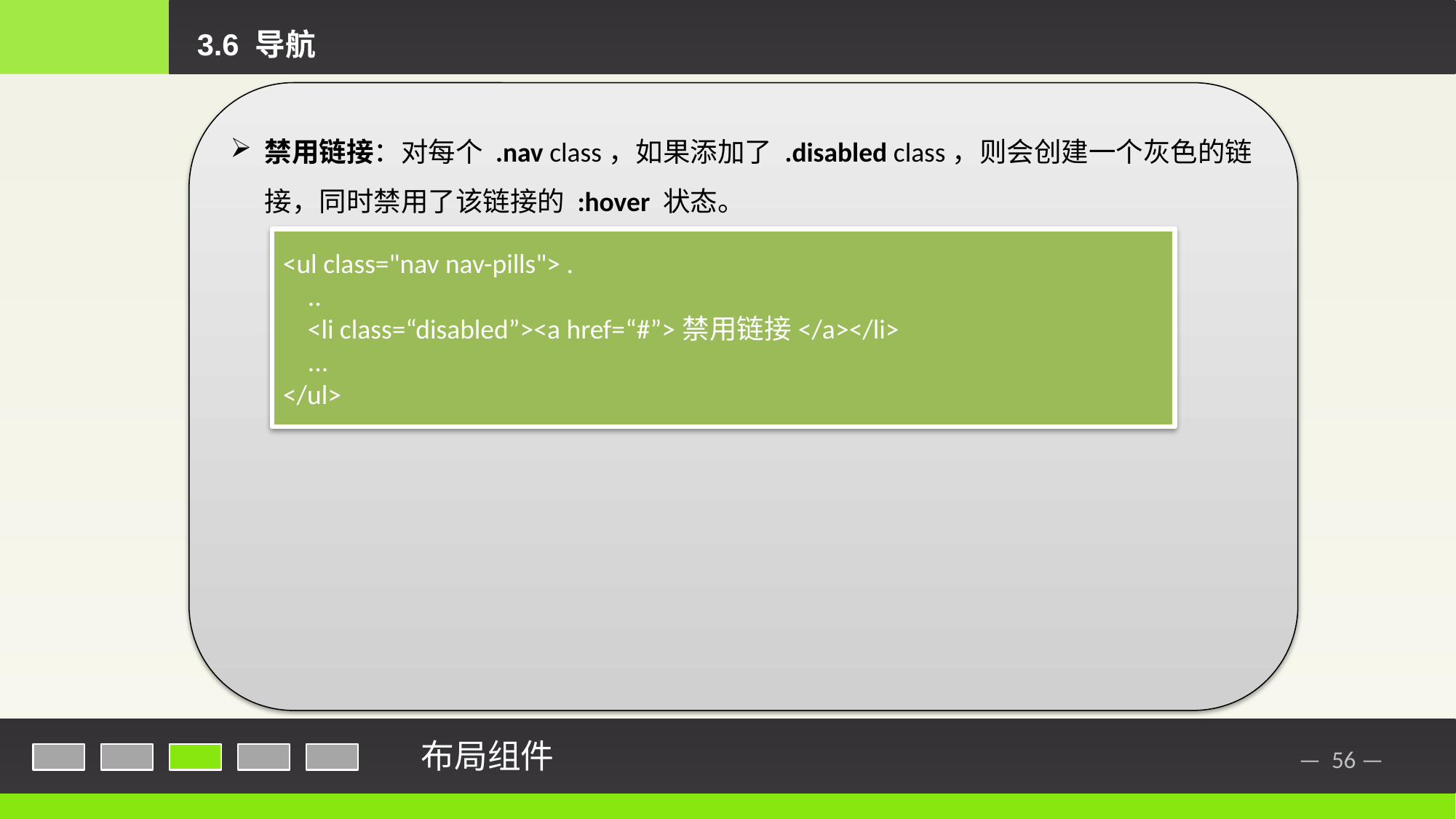

3.6 导航
禁用链接：对每个 .nav class，如果添加了 .disabled class，则会创建一个灰色的链接，同时禁用了该链接的 :hover 状态。

<ul class="nav nav-pills"> .
    ..
    <li class=“disabled”><a href=“#”>禁用链接</a></li>
    ...
</ul>